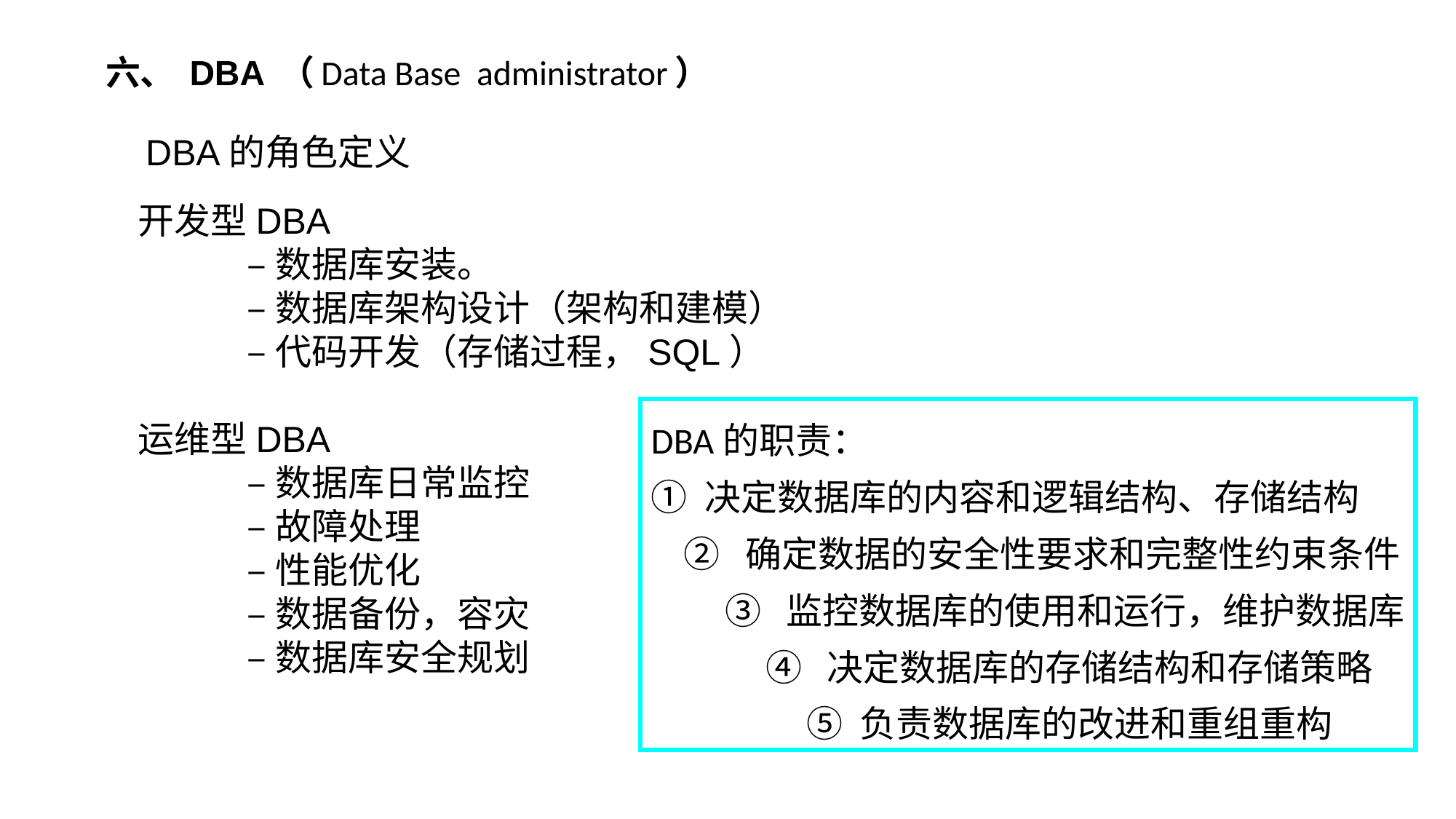

六、 DBA （Data Base  administrator）
DBA的角色定义
开发型DBA
	–数据库安装。
	–数据库架构设计（架构和建模）
	–代码开发（存储过程，SQL）

运维型DBA
	–数据库日常监控
	–故障处理
	–性能优化
	–数据备份，容灾
	–数据库安全规划
DBA的职责：
① 决定数据库的内容和逻辑结构、存储结构
    ②  确定数据的安全性要求和完整性约束条件
         ③  监控数据库的使用和运行，维护数据库
              ④  决定数据库的存储结构和存储策略
                   ⑤ 负责数据库的改进和重组重构